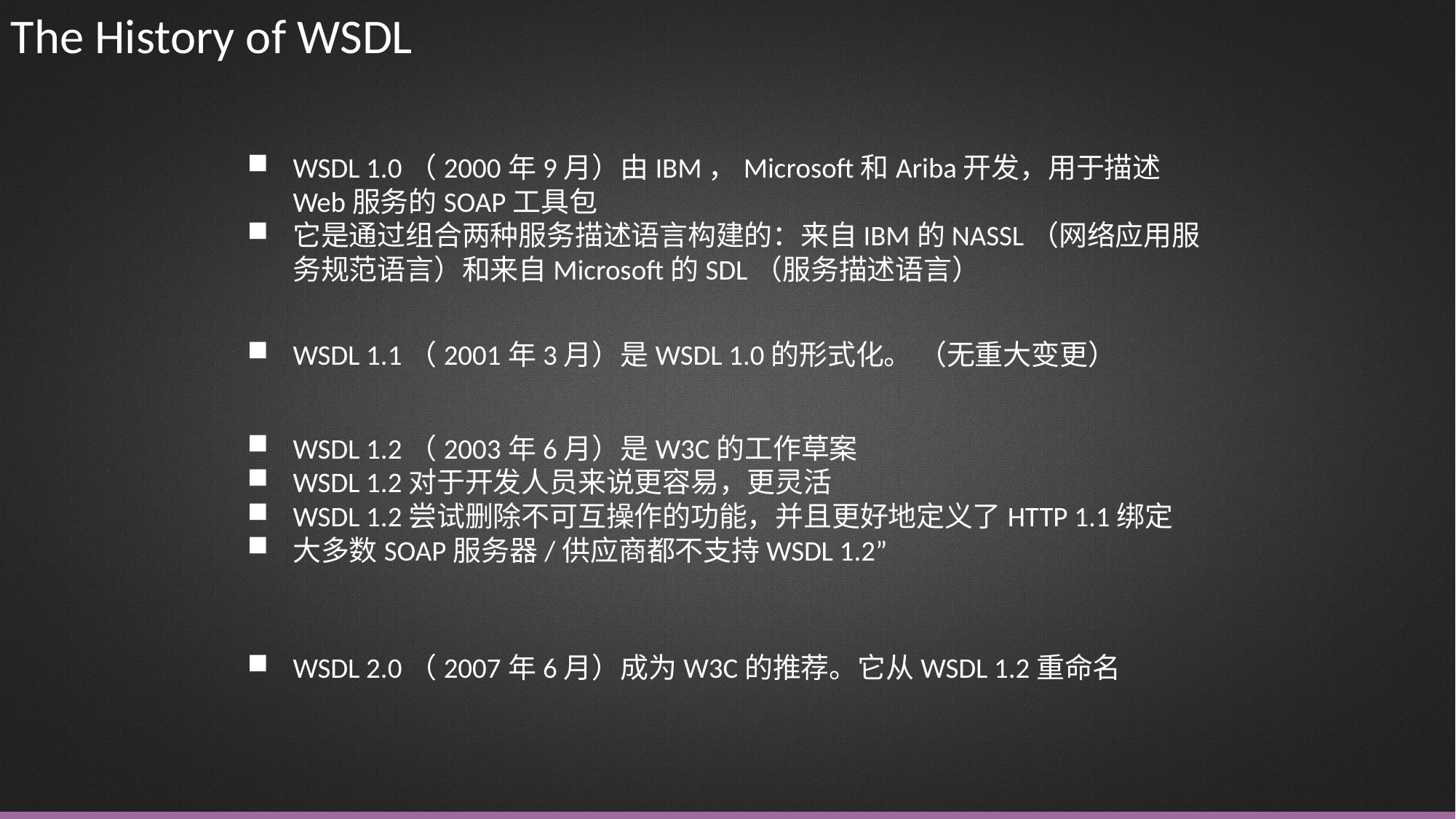

The History of WSDL
WSDL 1.0（2000年9月）由IBM，Microsoft和Ariba开发，用于描述Web服务的SOAP工具包
它是通过组合两种服务描述语言构建的：来自IBM的NASSL（网络应用服务规范语言）和来自Microsoft的SDL（服务描述语言）

WSDL 1.1（2001年3月）是WSDL 1.0的形式化。 （无重大变更）

WSDL 1.2（2003年6月）是W3C的工作草案
WSDL 1.2对于开发人员来说更容易，更灵活
WSDL 1.2尝试删除不可互操作的功能，并且更好地定义了HTTP 1.1绑定
大多数SOAP服务器/供应商都不支持WSDL 1.2”

WSDL 2.0（2007年6月）成为W3C的推荐。它从WSDL 1.2重命名